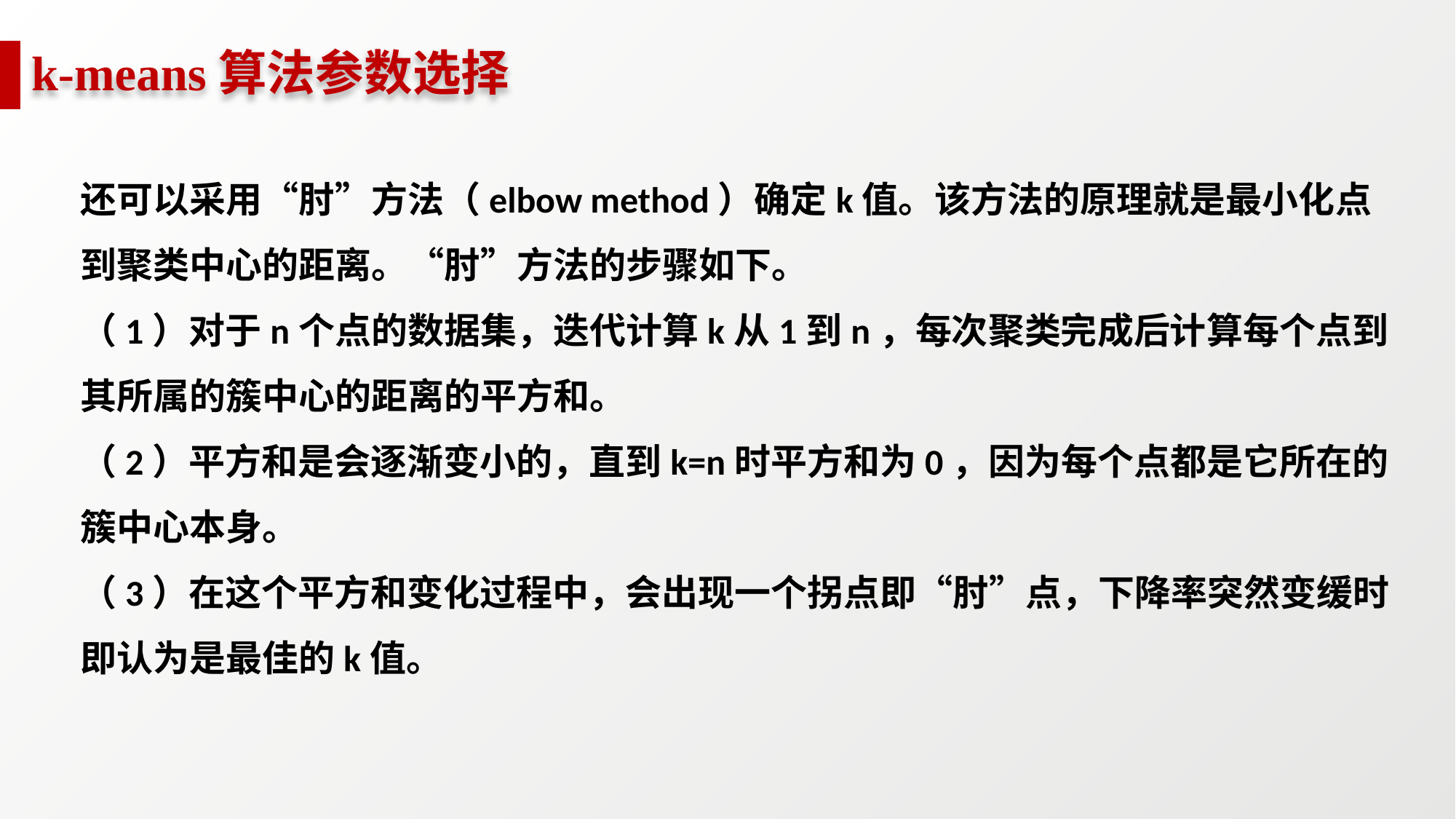

# k-means算法参数选择
还可以采用“肘”方法（elbow method）确定k值。该方法的原理就是最小化点到聚类中心的距离。“肘”方法的步骤如下。
（1）对于n个点的数据集，迭代计算k从1到n，每次聚类完成后计算每个点到其所属的簇中心的距离的平方和。
（2）平方和是会逐渐变小的，直到k=n时平方和为0，因为每个点都是它所在的簇中心本身。
（3）在这个平方和变化过程中，会出现一个拐点即“肘”点，下降率突然变缓时即认为是最佳的k值。